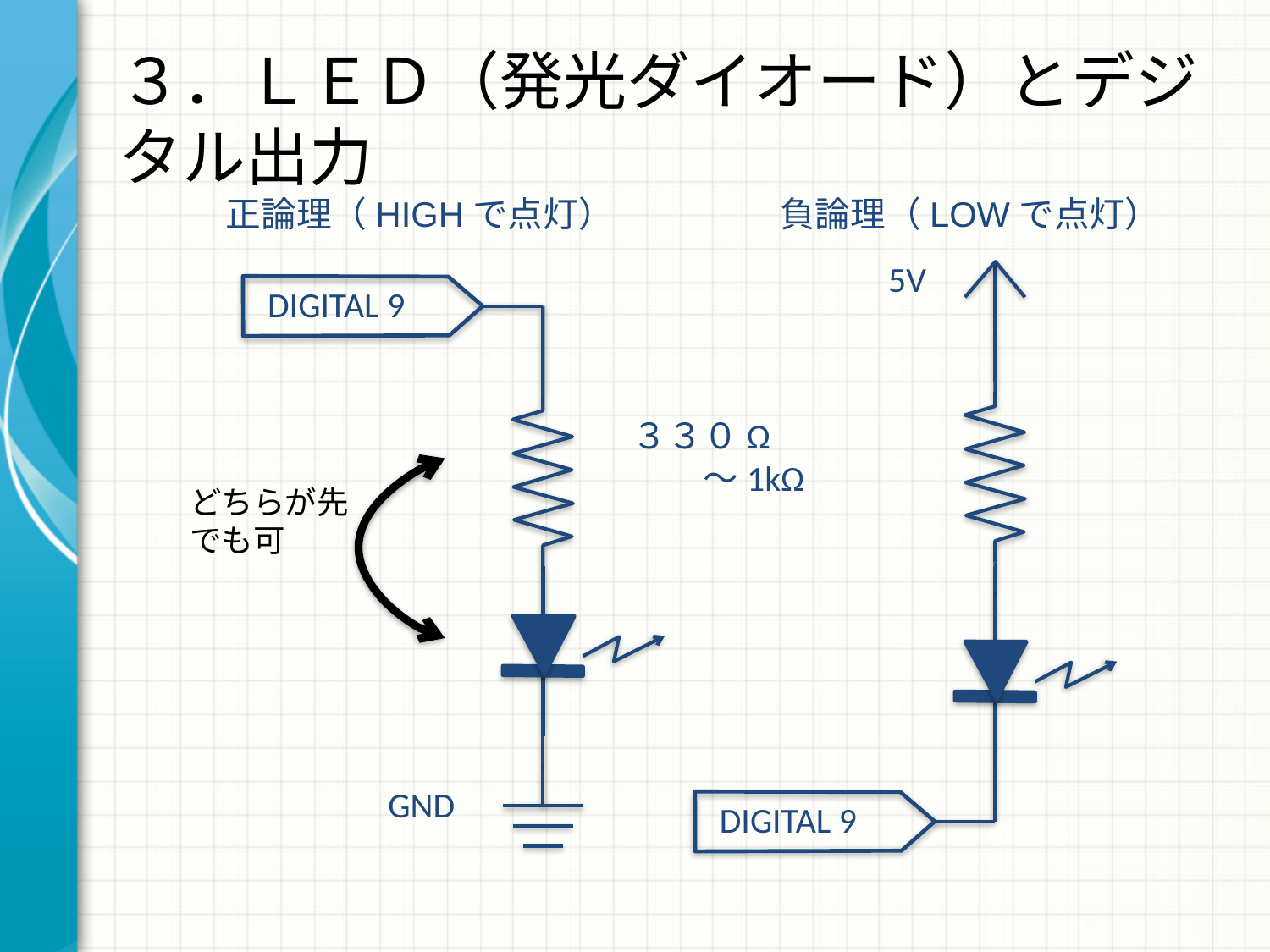

# ３．ＬＥＤ（発光ダイオード）とデジタル出力
正論理（HIGHで点灯）
負論理（LOWで点灯）
5V

DIGITAL 9

DIGITAL 9

３３０Ω
　　〜1kΩ

どちらが先
でも可
GND